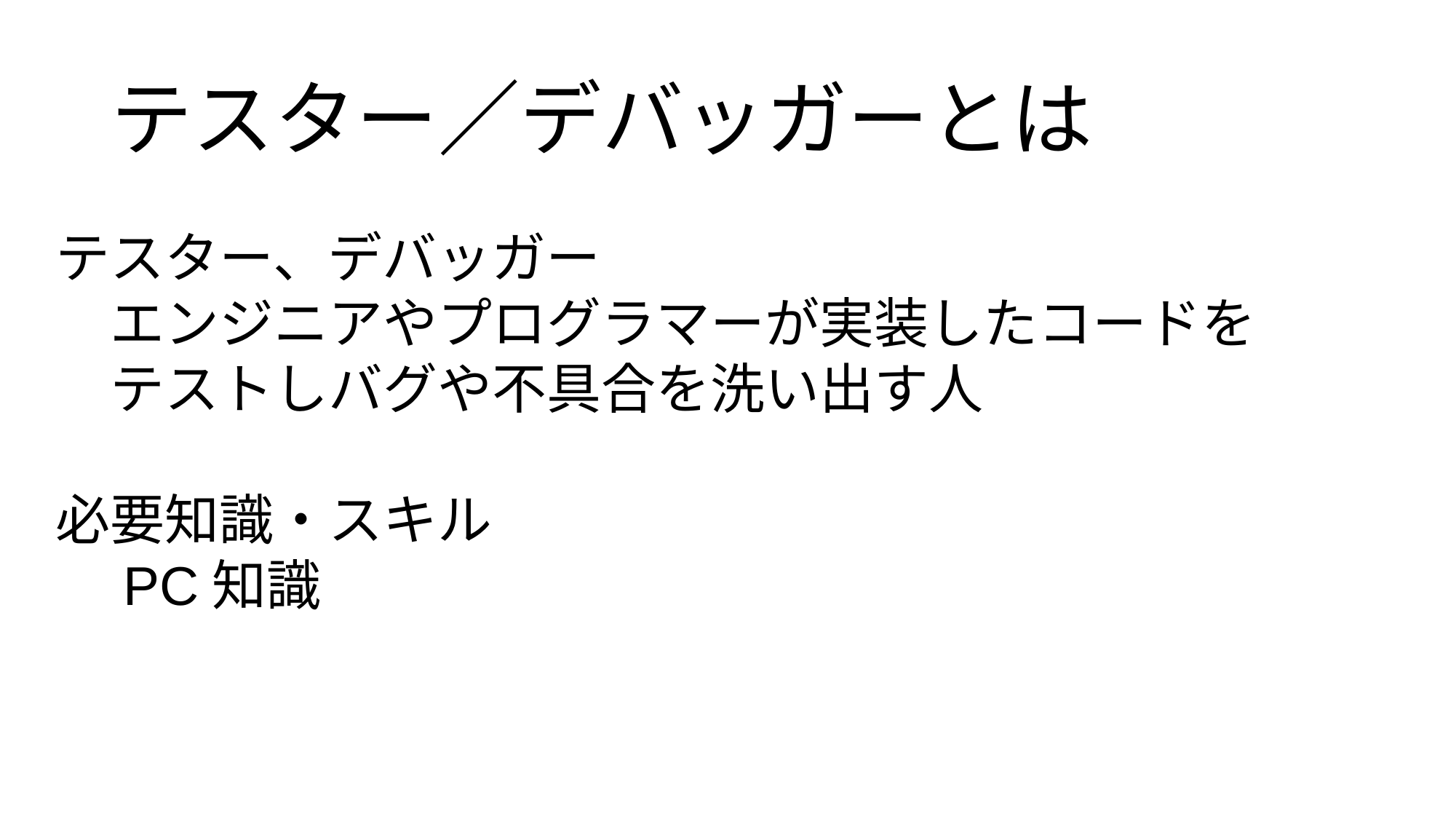

# テスター／デバッガーとは
テスター、デバッガー
　エンジニアやプログラマーが実装したコードを
　テストしバグや不具合を洗い出す人

必要知識・スキル
　PC知識